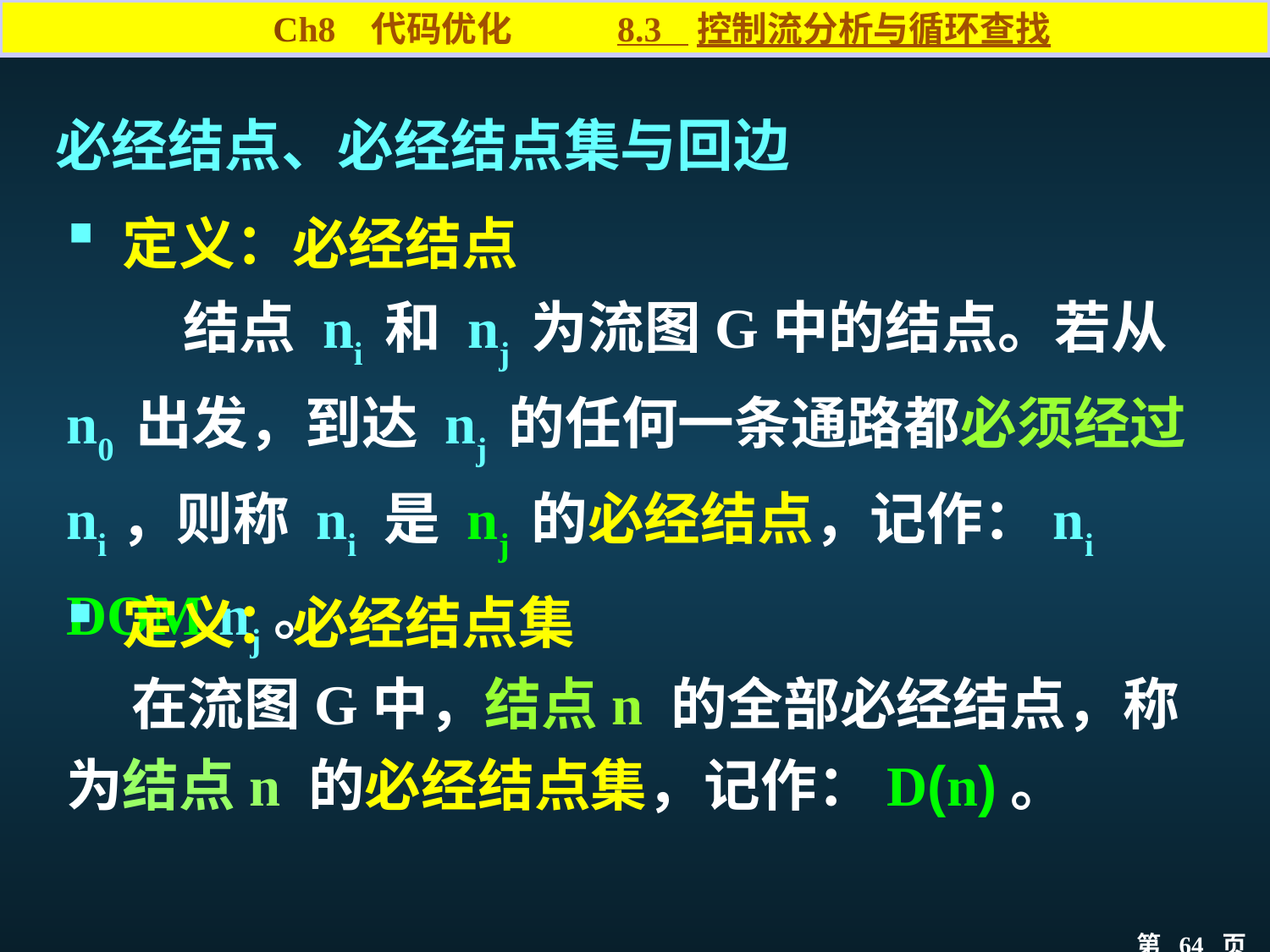

Ch8   代码优化            8.3   控制流分析与循环查找
必经结点、必经结点集与回边
 定义：必经结点
        结点 ni 和 nj 为流图G中的结点。若从 n0 出发，到达 nj 的任何一条通路都必须经过 ni，则称 ni 是 nj 的必经结点，记作：ni DOM nj。
 定义：必经结点集
    在流图G中，结点n 的全部必经结点，称为结点n 的必经结点集，记作：D(n)。